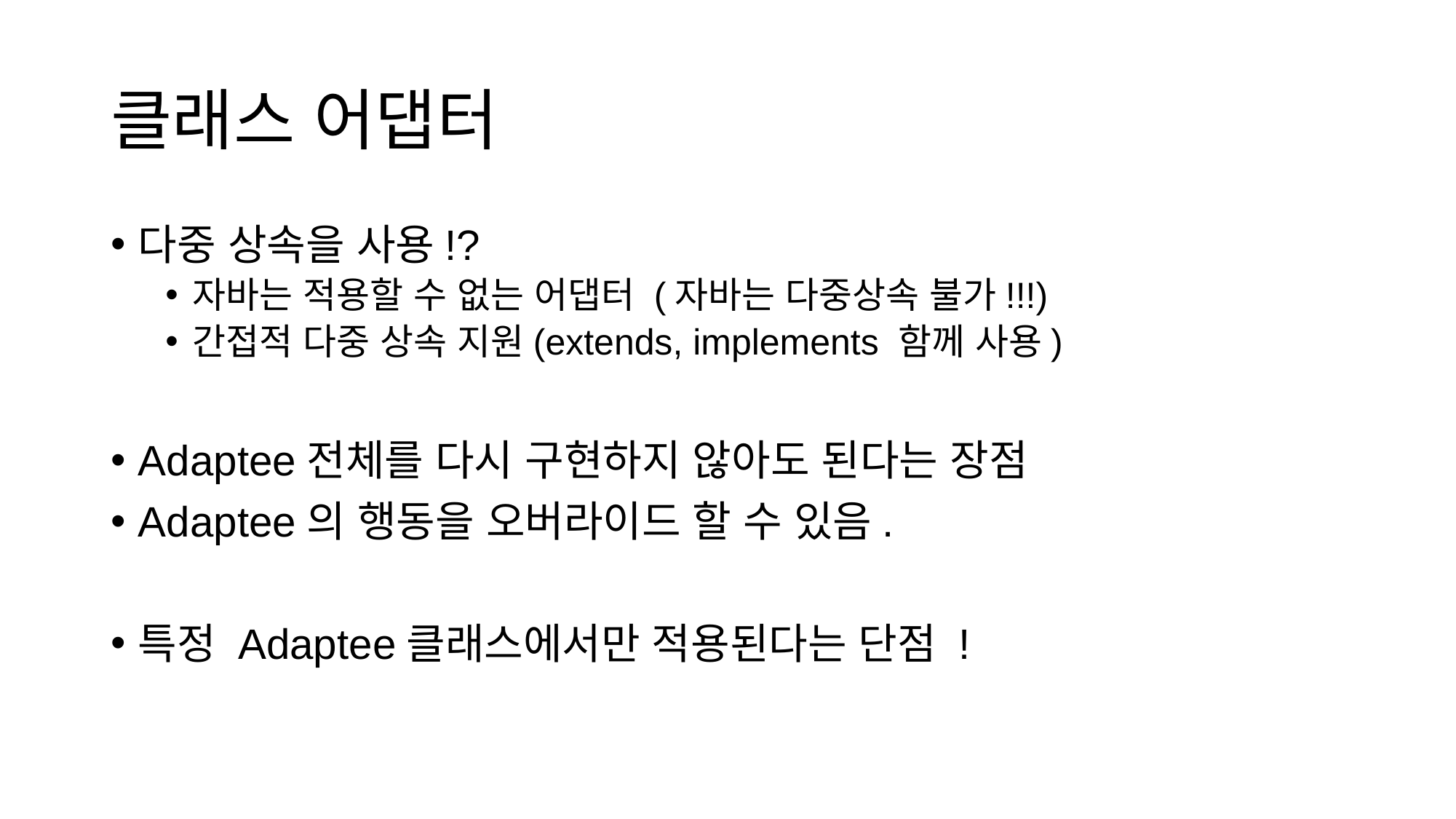

# 클래스 어댑터
다중 상속을 사용!?
자바는 적용할 수 없는 어댑터 (자바는 다중상속 불가!!!)
간접적 다중 상속 지원(extends, implements 함께 사용)

Adaptee전체를 다시 구현하지 않아도 된다는 장점
Adaptee의 행동을 오버라이드 할 수 있음.

특정 Adaptee클래스에서만 적용된다는 단점 !